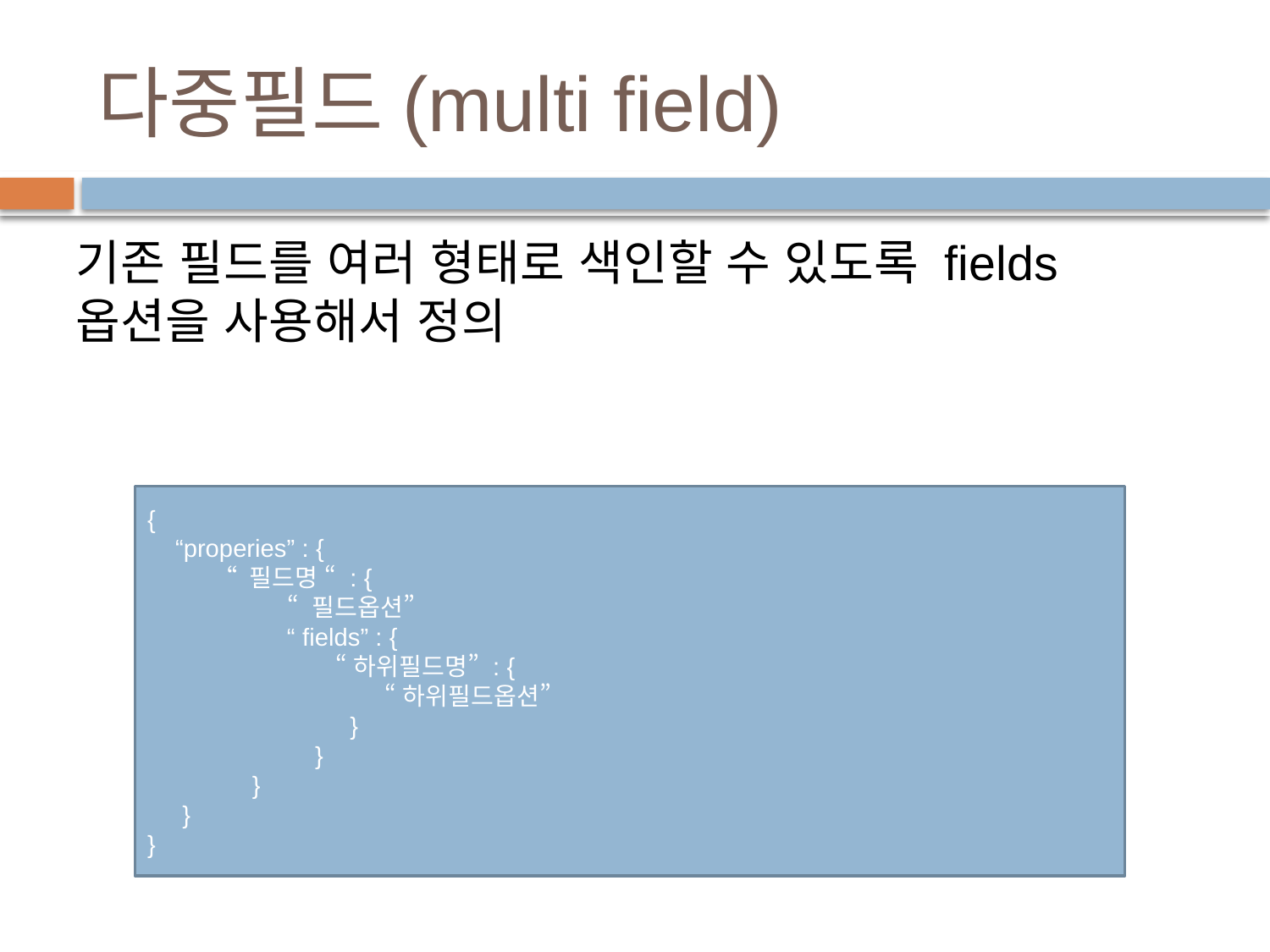

# 다중필드(multi field)
기존 필드를 여러 형태로 색인할 수 있도록 fields 옵션을 사용해서 정의
{
    “properies” : {
            “ 필드명 “ : {
                    “ 필드옵션”
                    “ fields” : {
                           “하위필드명” : {
                                  “하위필드옵션”
                             }
                        }
               }
     }
}